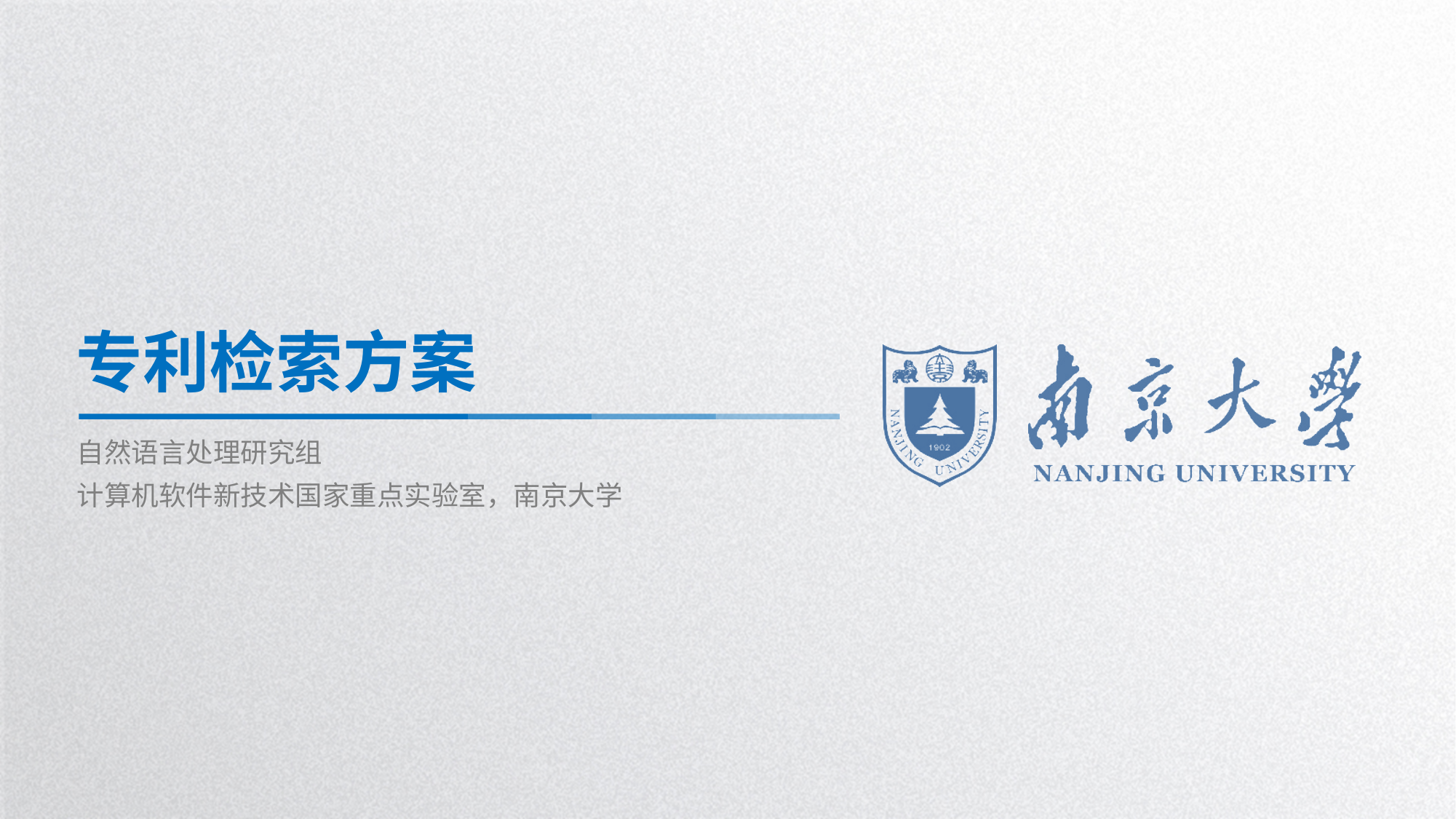

专利检索方案

自然语言处理研究组
计算机软件新技术国家重点实验室，南京大学